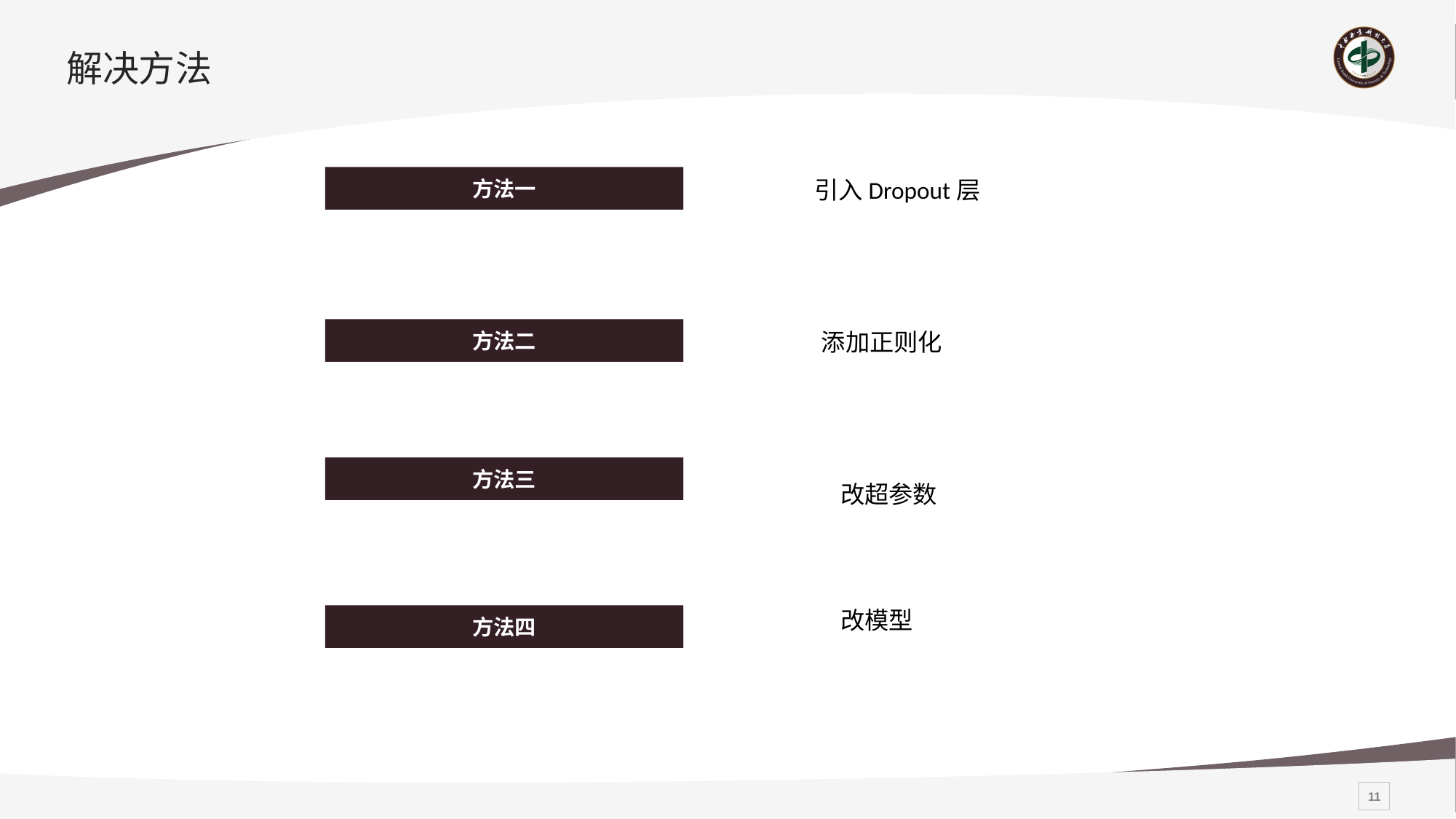

# 解决方法
引入Dropout层
方法一
添加正则化
方法二
方法三
改超参数
改模型
方法四